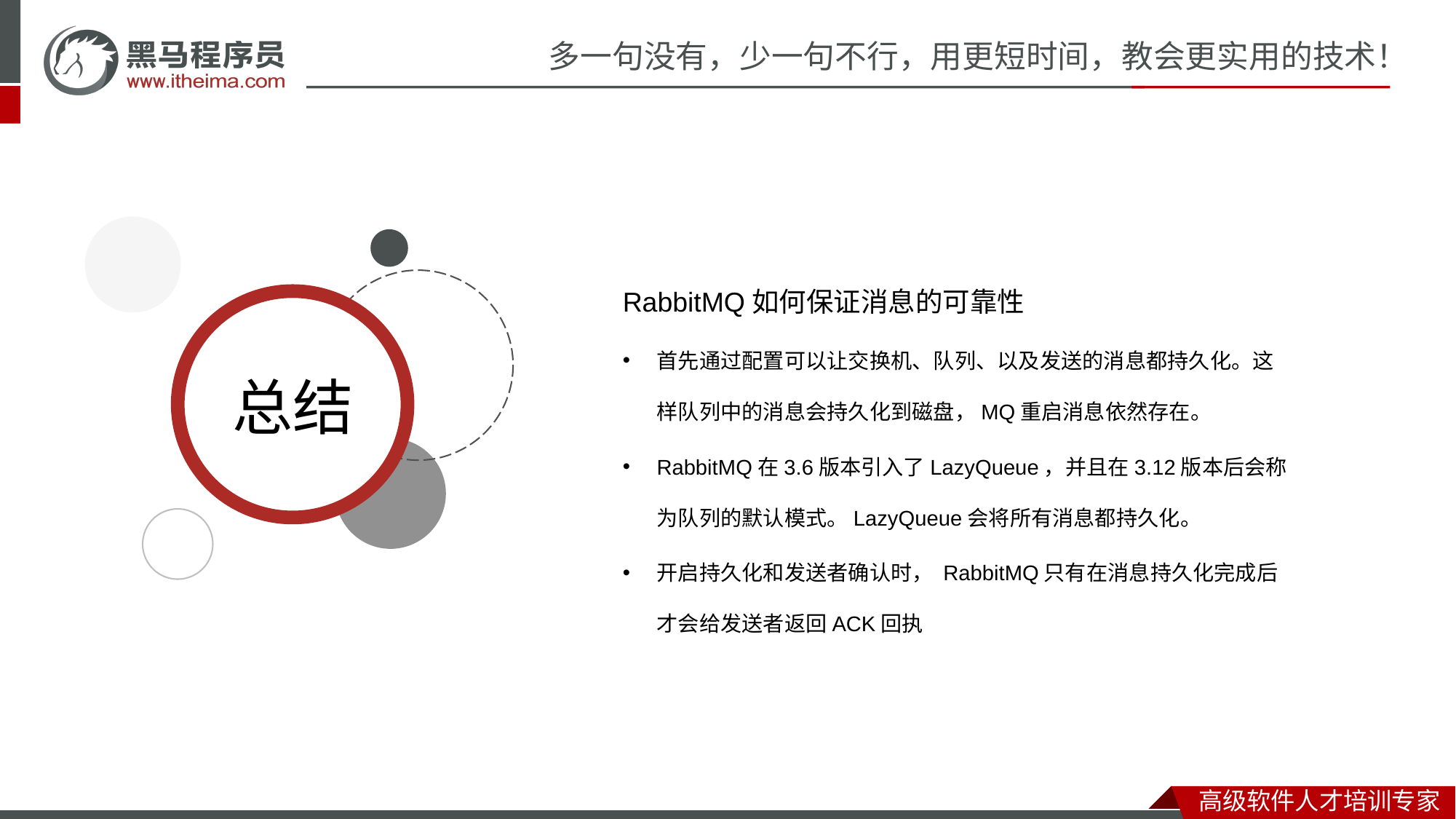

RabbitMQ如何保证消息的可靠性
首先通过配置可以让交换机、队列、以及发送的消息都持久化。这样队列中的消息会持久化到磁盘，MQ重启消息依然存在。
RabbitMQ在3.6版本引入了LazyQueue，并且在3.12版本后会称为队列的默认模式。LazyQueue会将所有消息都持久化。
开启持久化和发送者确认时， RabbitMQ只有在消息持久化完成后才会给发送者返回ACK回执